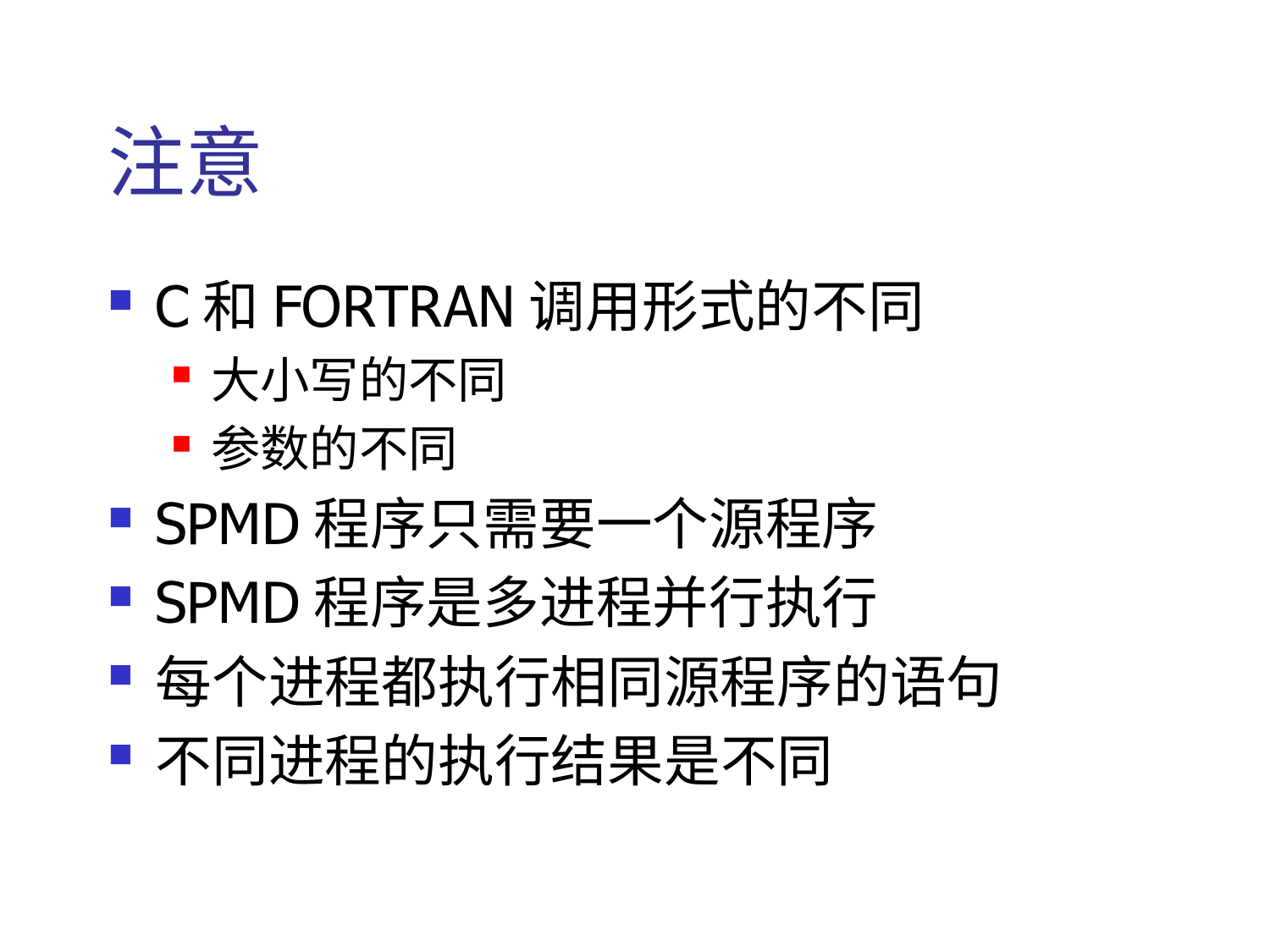

# 注意
C和FORTRAN调用形式的不同
大小写的不同
参数的不同
SPMD程序只需要一个源程序
SPMD程序是多进程并行执行
每个进程都执行相同源程序的语句
不同进程的执行结果是不同